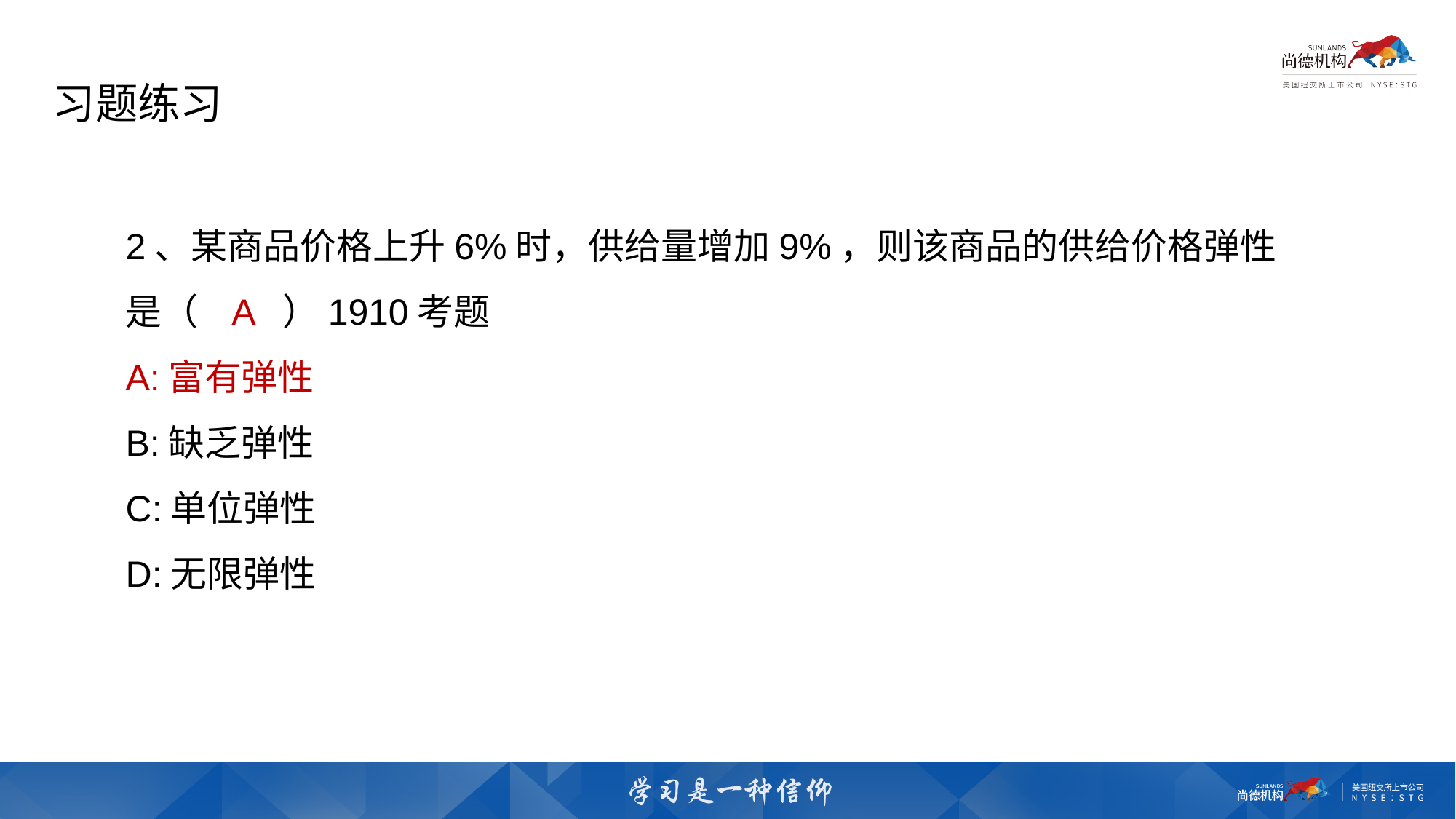

习题练习
2、某商品价格上升6%时，供给量增加9%，则该商品的供给价格弹性是（   A  ）1910考题
A:富有弹性
B:缺乏弹性
C:单位弹性
D:无限弹性